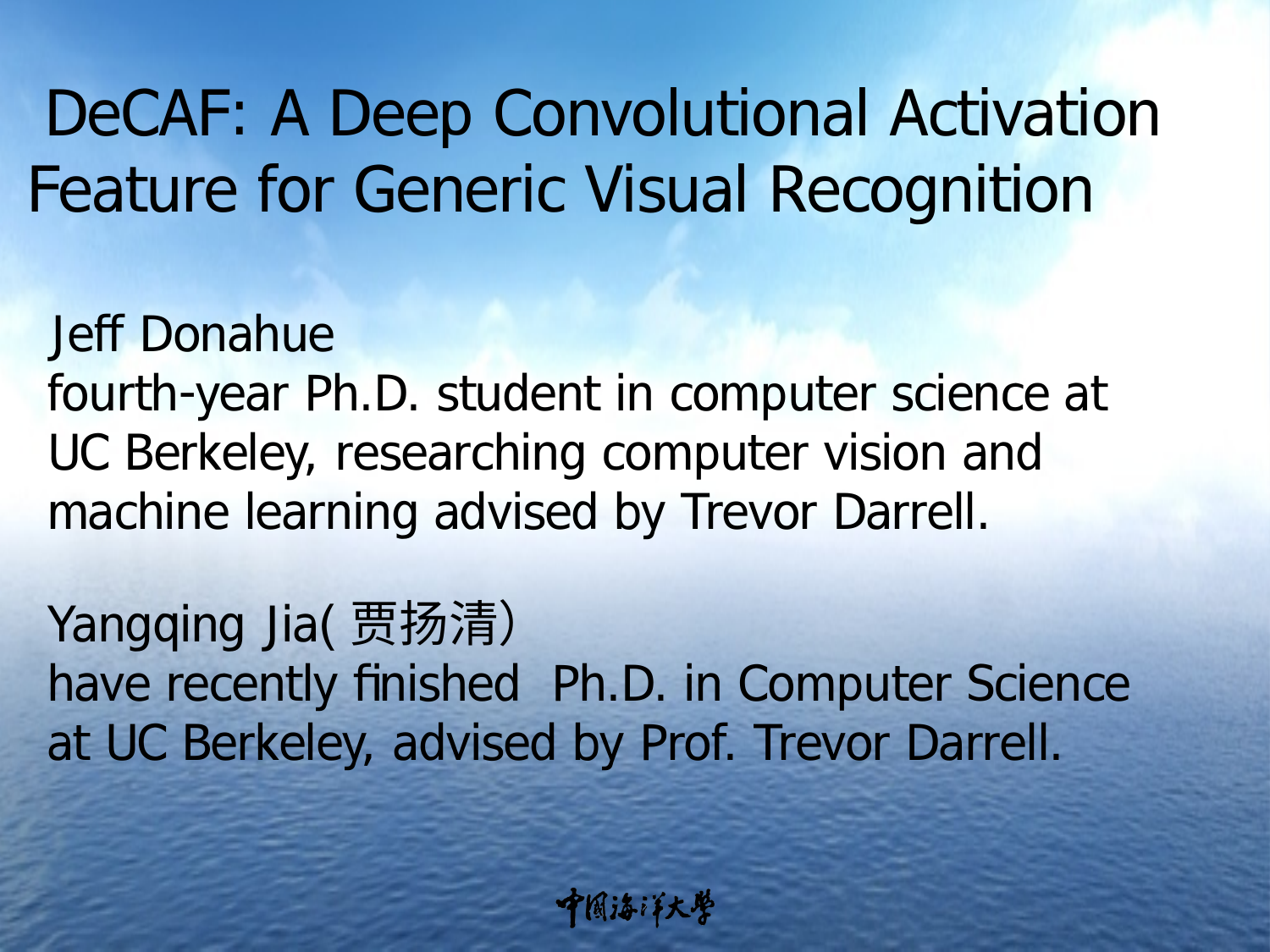

DeCAF: A Deep Convolutional Activation Feature for Generic Visual Recognition
Jeff Donahue
fourth-year Ph.D. student in computer science at UC Berkeley, researching computer vision and machine learning advised by Trevor Darrell.
Yangqing Jia(贾扬清）
have recently finished  Ph.D. in Computer Science at UC Berkeley, advised by Prof. Trevor Darrell.